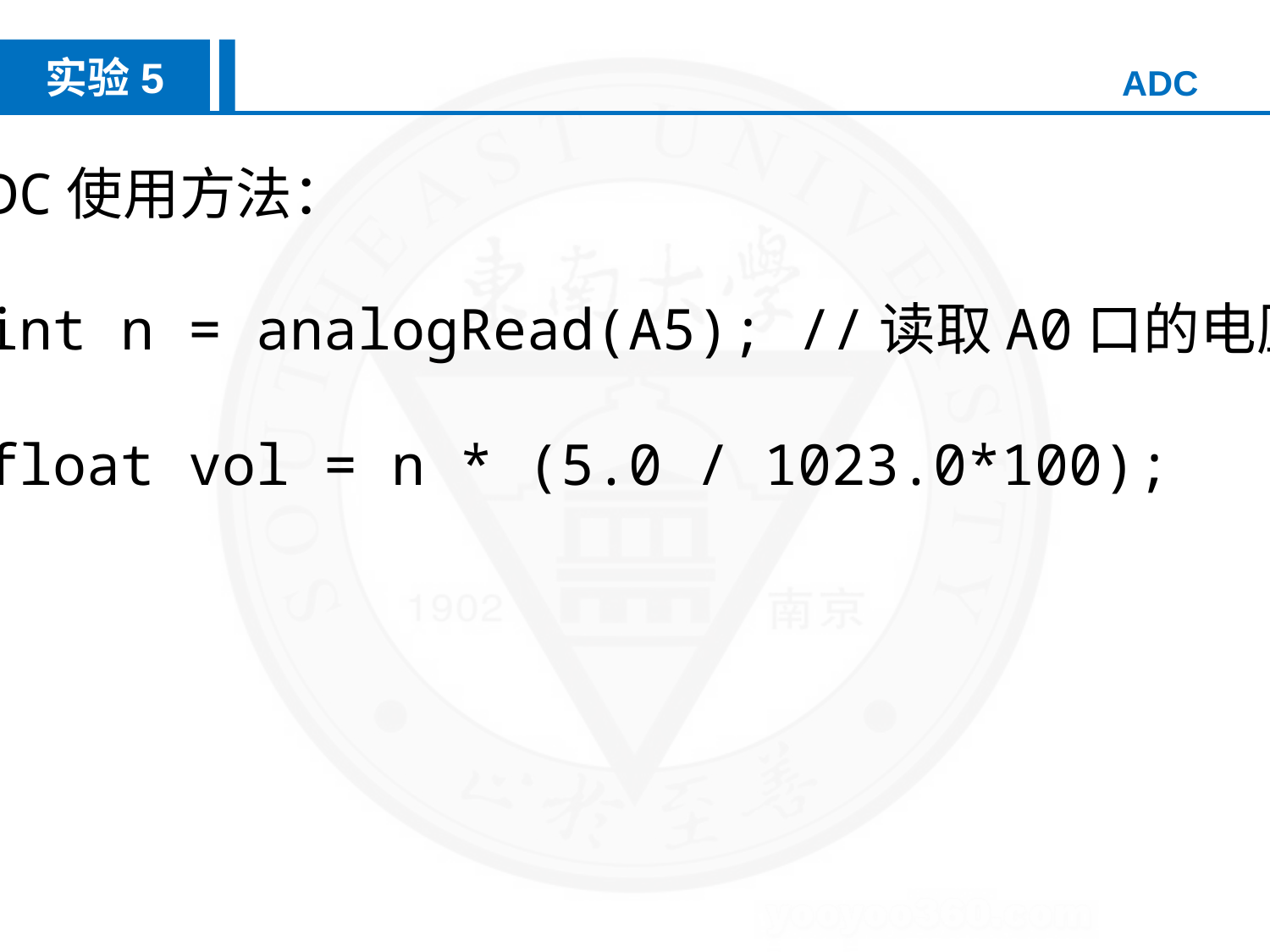

实验5

ADC
ADC使用方法：

 int n = analogRead(A5); //读取A0口的电压值

 float vol = n * (5.0 / 1023.0*100);